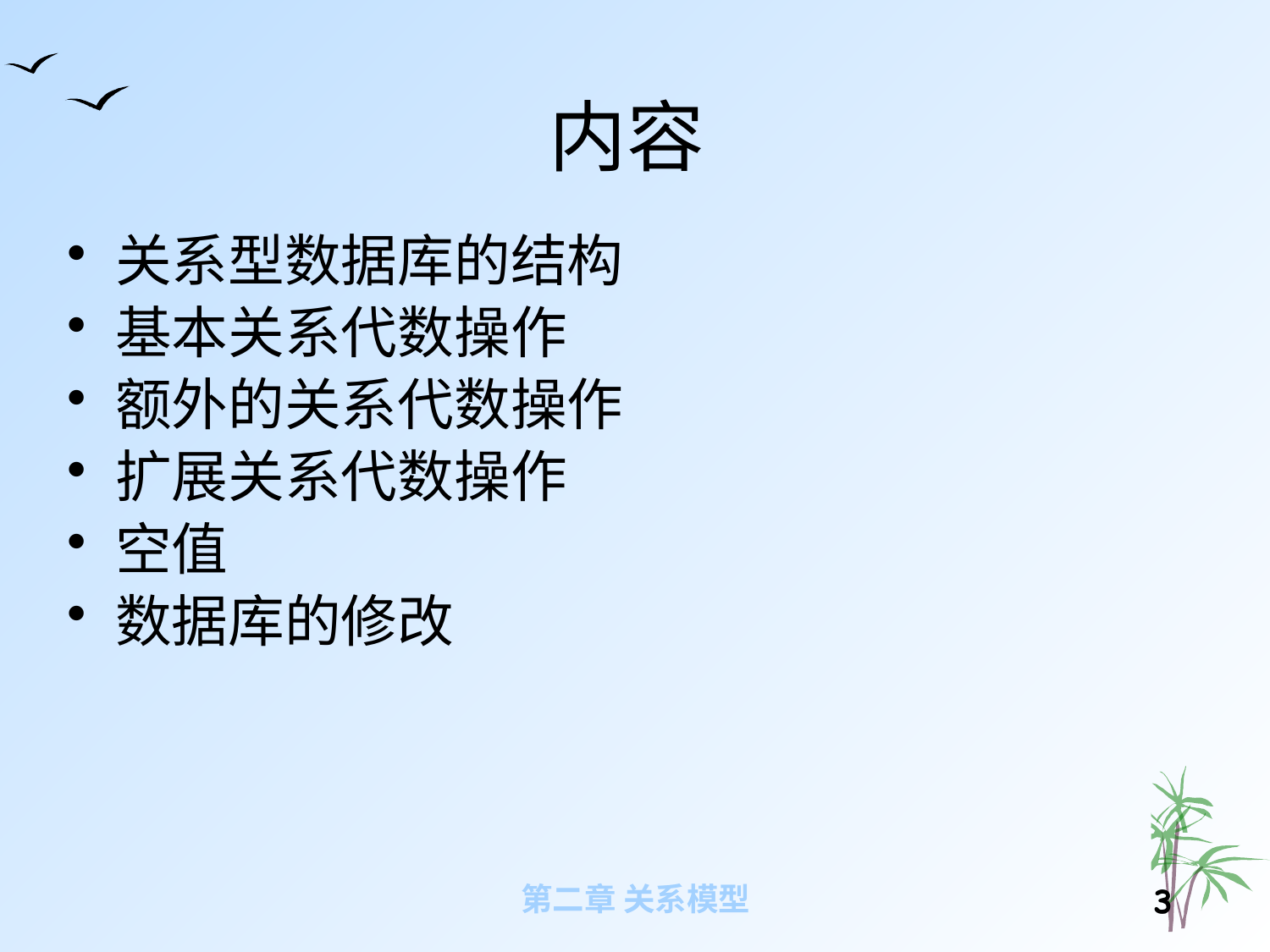

# 内容
关系型数据库的结构
基本关系代数操作
额外的关系代数操作
扩展关系代数操作
空值
数据库的修改
第二章 关系模型
3